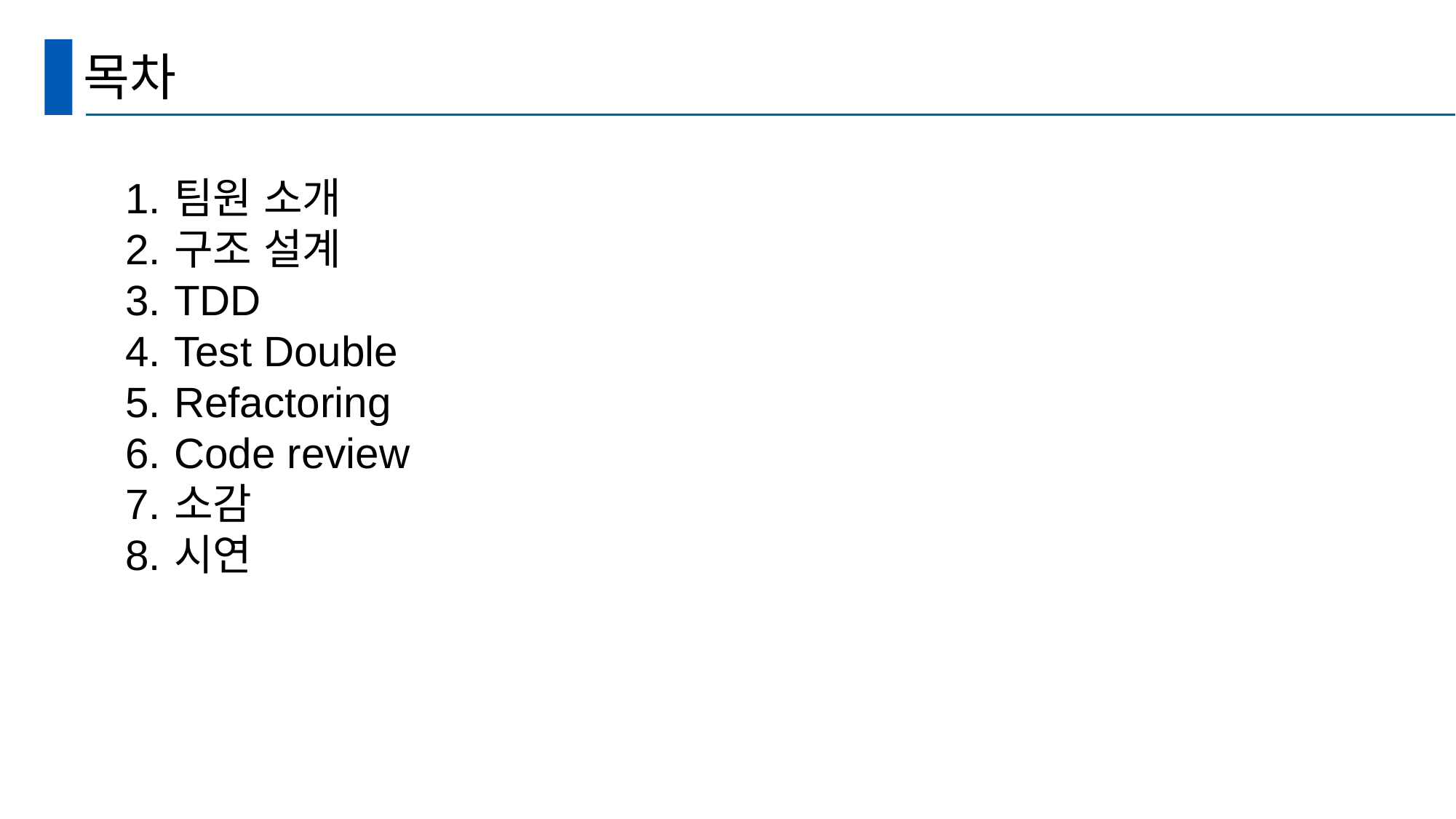

# 목차
팀원 소개
구조 설계
TDD
Test Double
Refactoring
Code review
소감
시연